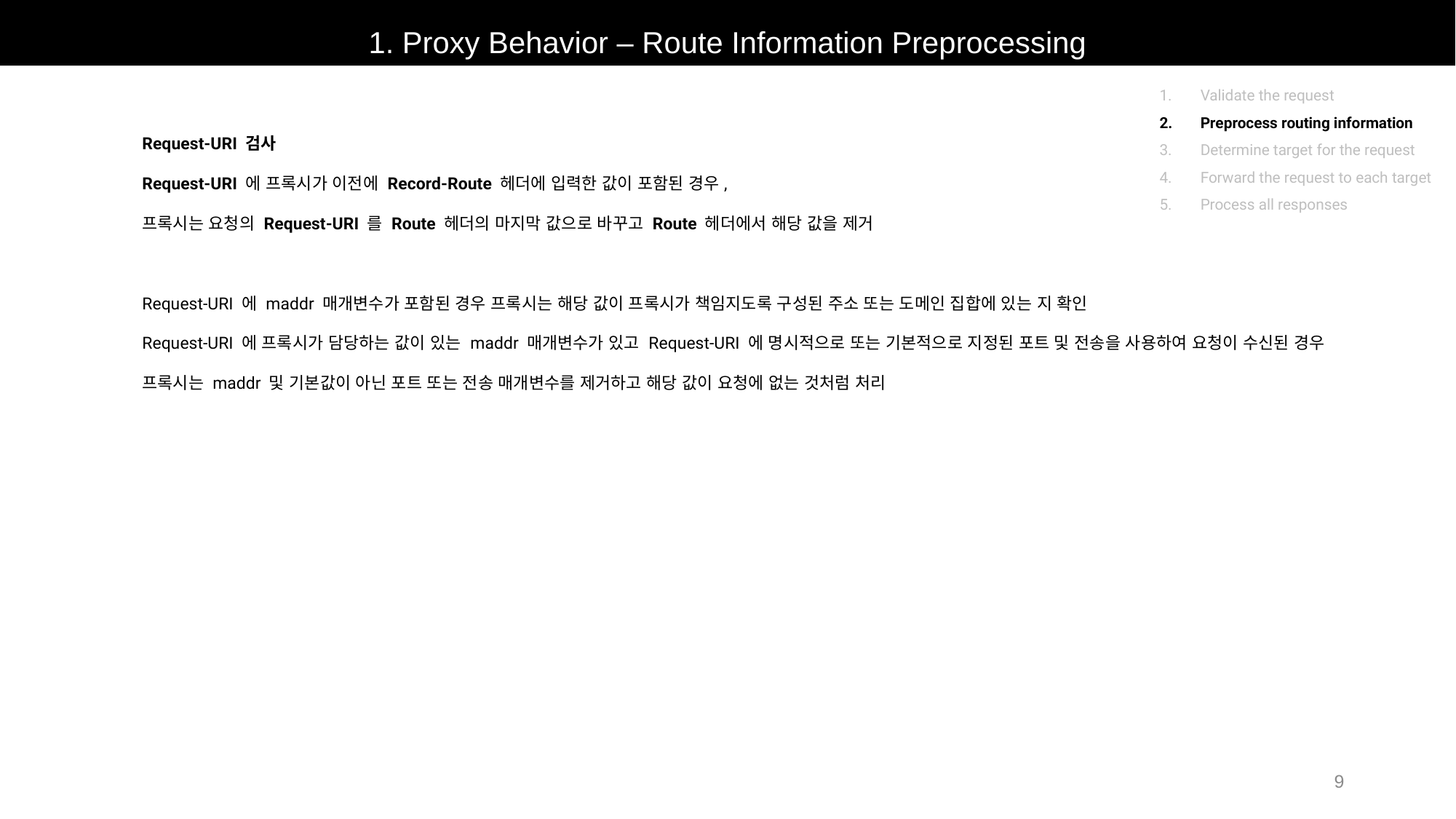

# 1. Proxy Behavior – Route Information Preprocessing
Validate the request
Preprocess routing information
Determine target for the request
Forward the request to each target
Process all responses
Request-URI 검사
Request-URI 에 프록시가 이전에 Record-Route 헤더에 입력한 값이 포함된 경우,
프록시는 요청의 Request-URI 를 Route 헤더의 마지막 값으로 바꾸고 Route 헤더에서 해당 값을 제거

Request-URI 에 maddr 매개변수가 포함된 경우 프록시는 해당 값이 프록시가 책임지도록 구성된 주소 또는 도메인 집합에 있는 지 확인
Request-URI 에 프록시가 담당하는 값이 있는 maddr 매개변수가 있고 Request-URI 에 명시적으로 또는 기본적으로 지정된 포트 및 전송을 사용하여 요청이 수신된 경우
프록시는 maddr 및 기본값이 아닌 포트 또는 전송 매개변수를 제거하고 해당 값이 요청에 없는 것처럼 처리
9